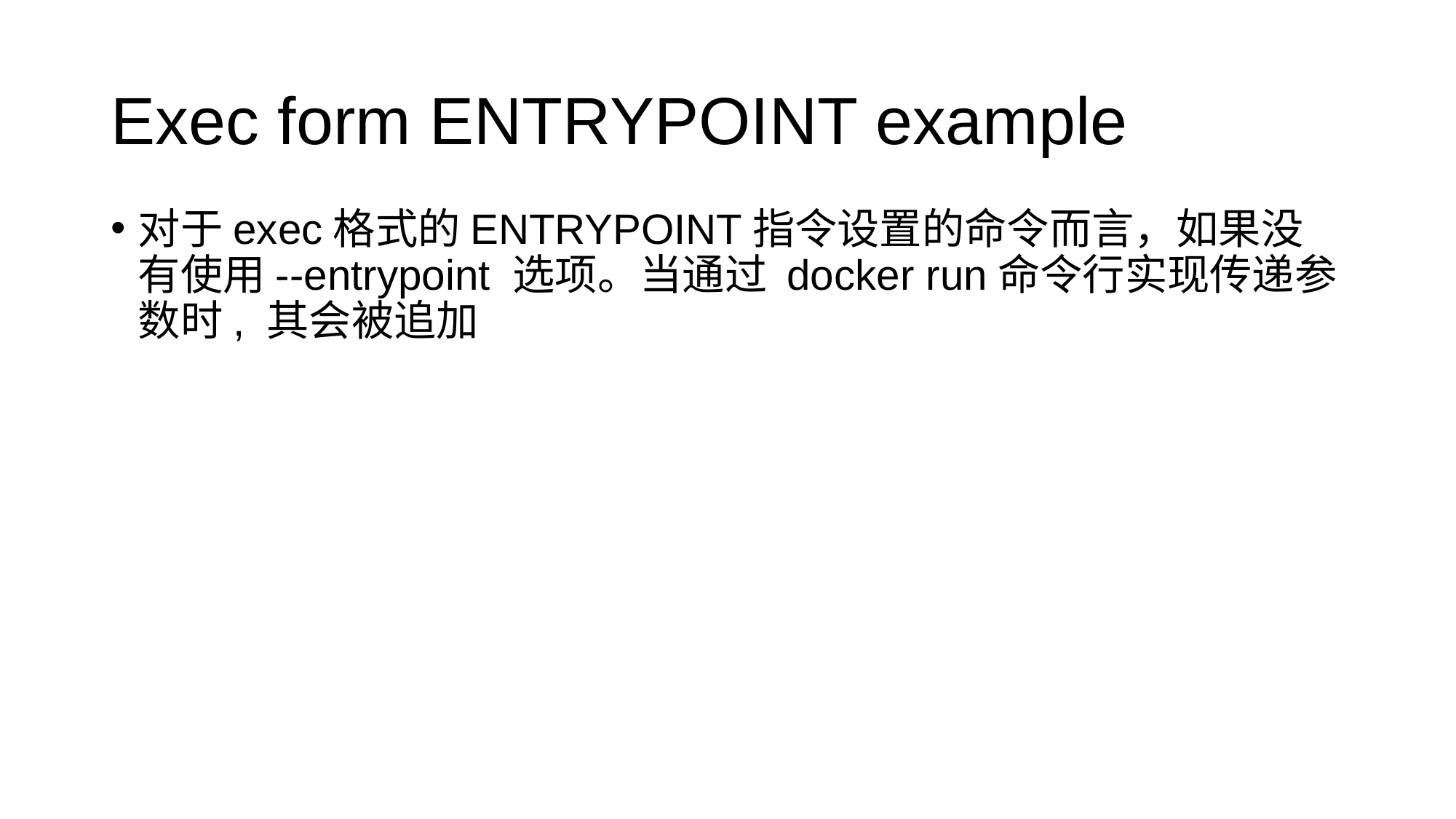

# Exec form ENTRYPOINT example
对于exec格式的ENTRYPOINT指令设置的命令而言，如果没有使用--entrypoint 选项。当通过 docker run命令行实现传递参数时, 其会被追加